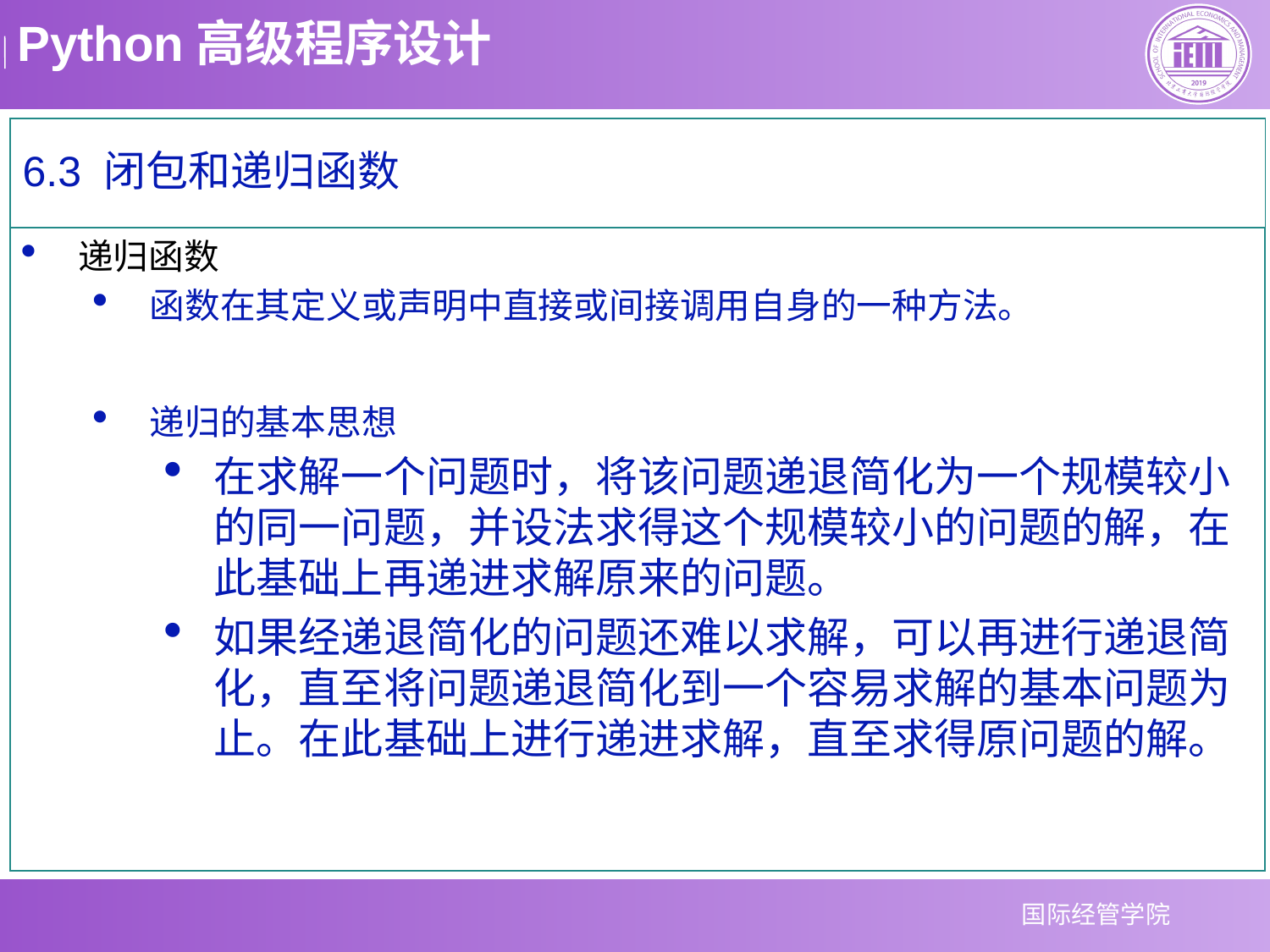

6.3 闭包和递归函数
递归函数
函数在其定义或声明中直接或间接调用自身的一种方法。

递归的基本思想
在求解一个问题时，将该问题递退简化为一个规模较小的同一问题，并设法求得这个规模较小的问题的解，在此基础上再递进求解原来的问题。
如果经递退简化的问题还难以求解，可以再进行递退简化，直至将问题递退简化到一个容易求解的基本问题为止。在此基础上进行递进求解，直至求得原问题的解。